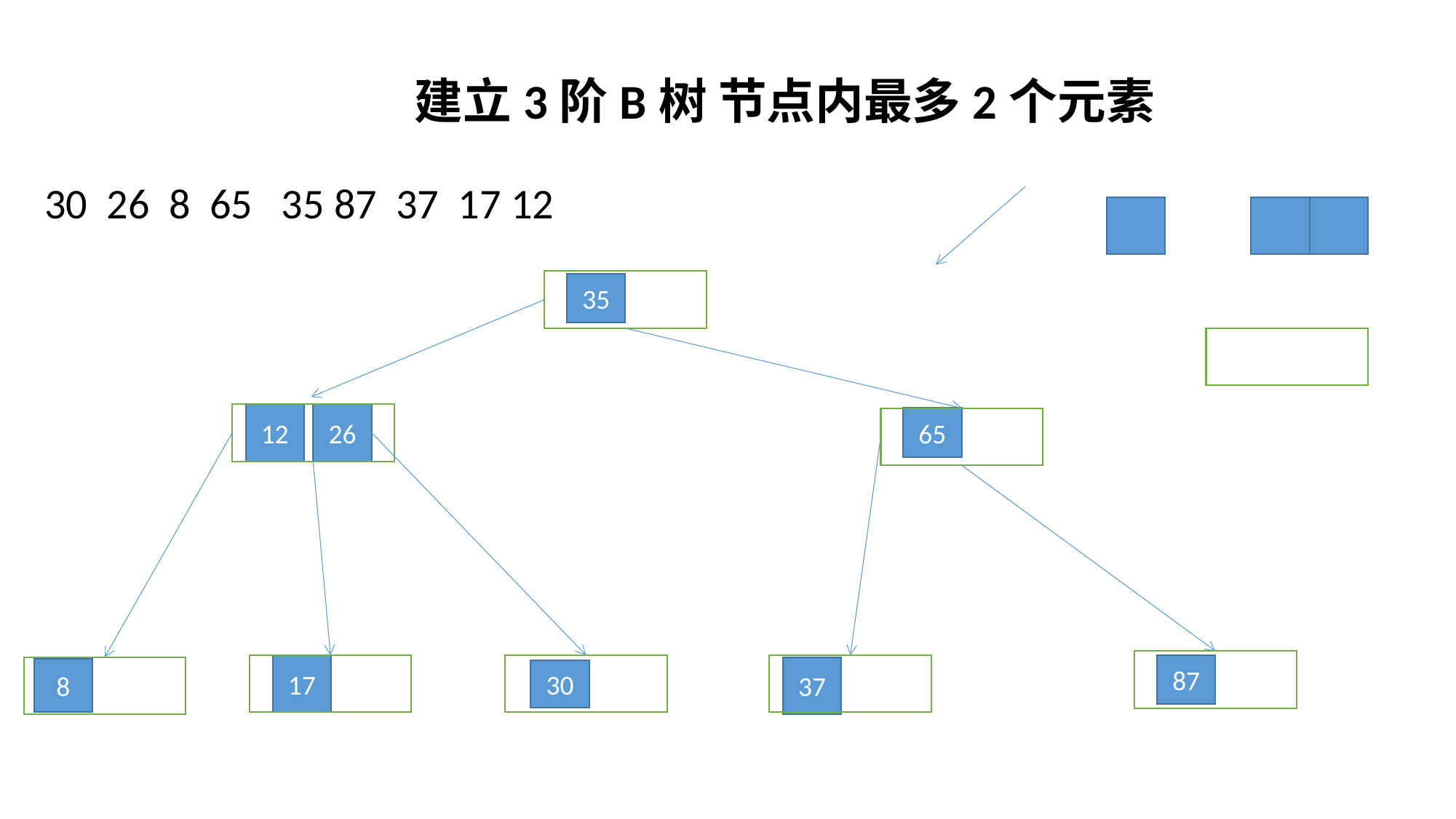

# 建立3阶B树 节点内最多2个元素
30  26  8  65   35 87  37  17 12

35

12
26

65

17
87

37
8
30